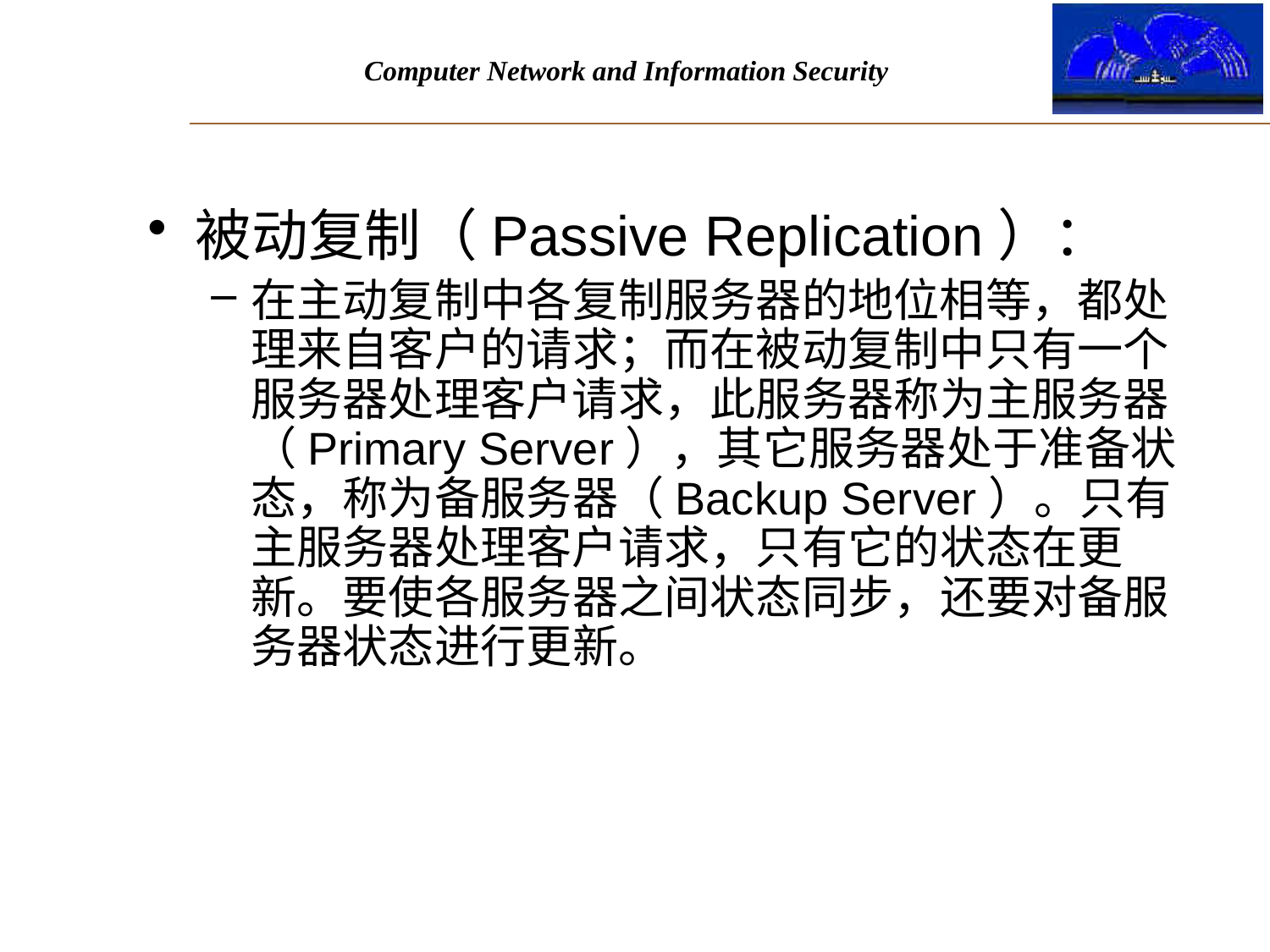

被动复制（Passive Replication）：
在主动复制中各复制服务器的地位相等，都处理来自客户的请求；而在被动复制中只有一个服务器处理客户请求，此服务器称为主服务器（Primary Server），其它服务器处于准备状态，称为备服务器（Backup Server）。只有主服务器处理客户请求，只有它的状态在更新。要使各服务器之间状态同步，还要对备服务器状态进行更新。